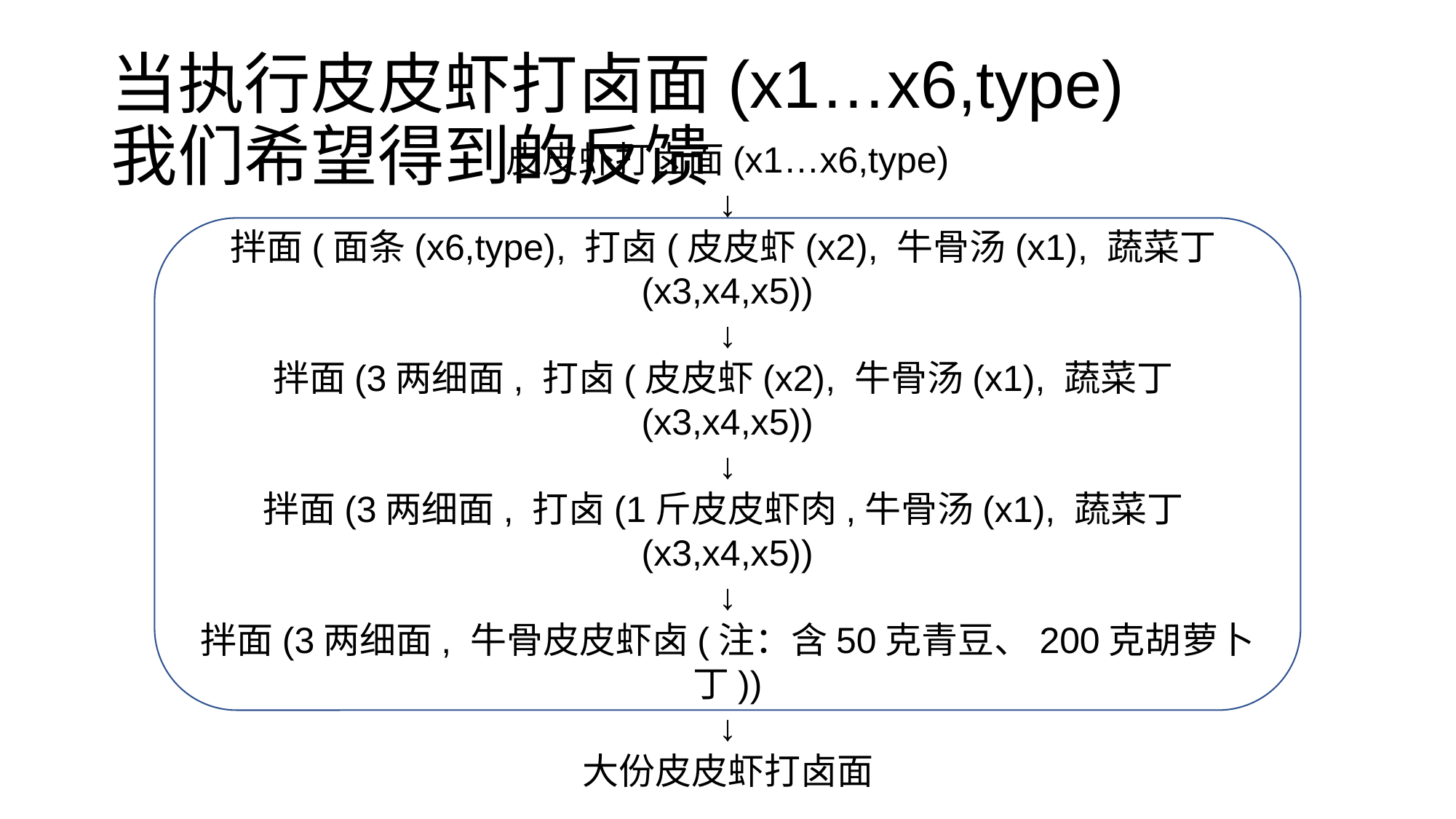

# 当执行皮皮虾打卤面(x1…x6,type) 我们希望得到的反馈

皮皮虾打卤面(x1…x6,type)
↓
拌面(面条(x6,type), 打卤(皮皮虾(x2), 牛骨汤(x1), 蔬菜丁(x3,x4,x5))
↓
拌面(3两细面, 打卤(皮皮虾(x2), 牛骨汤(x1), 蔬菜丁(x3,x4,x5))
↓
拌面(3两细面, 打卤(1斤皮皮虾肉,牛骨汤(x1), 蔬菜丁(x3,x4,x5))
↓
拌面(3两细面, 牛骨皮皮虾卤(注：含50克青豆、200克胡萝卜丁))
↓
大份皮皮虾打卤面